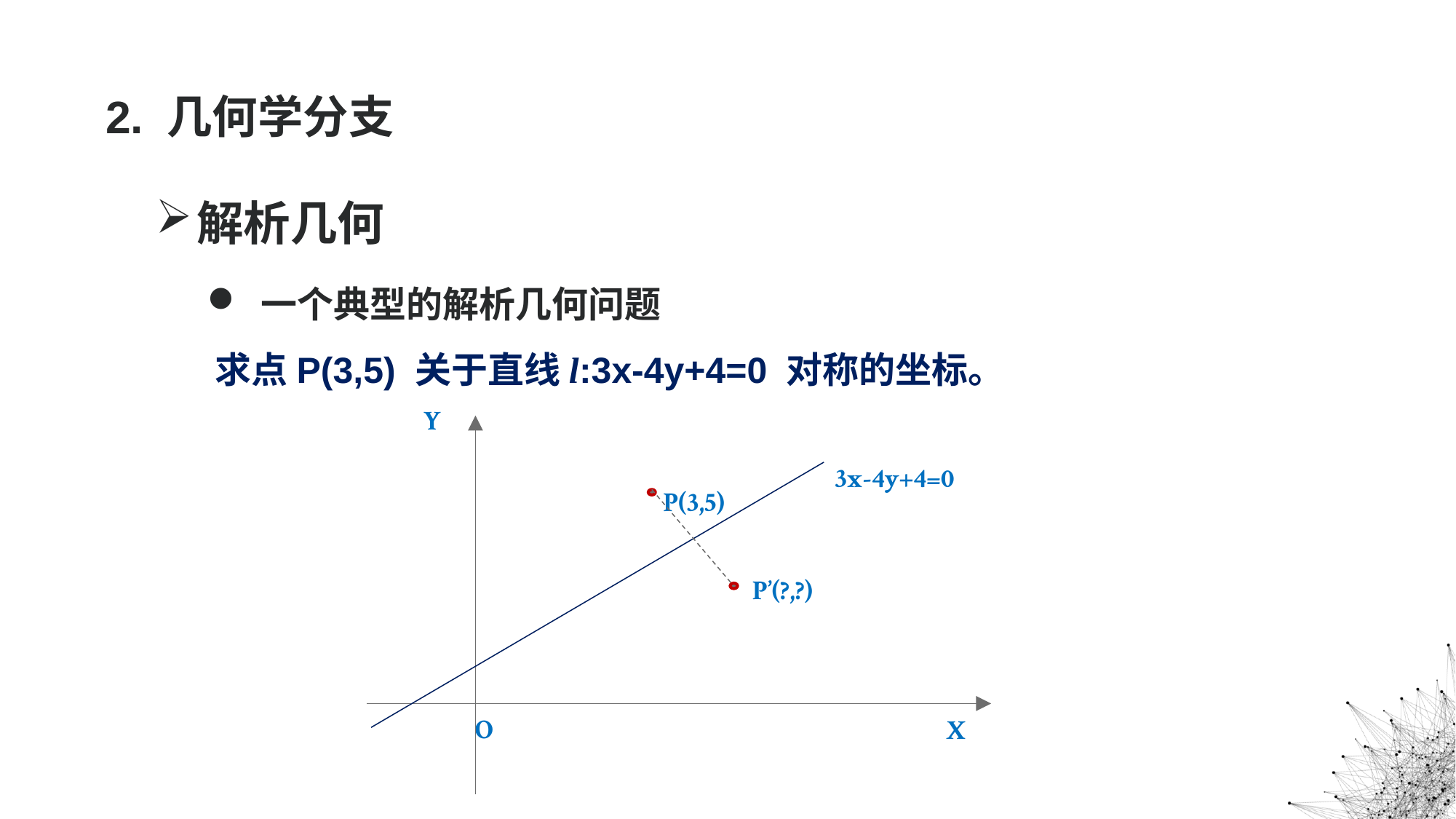

# 2. 几何学分支
解析几何
一个典型的解析几何问题
     求点P(3,5) 关于直线l:3x-4y+4=0 对称的坐标。

Y
3x-4y+4=0
P(3,5)

P’(?,?)

O
X